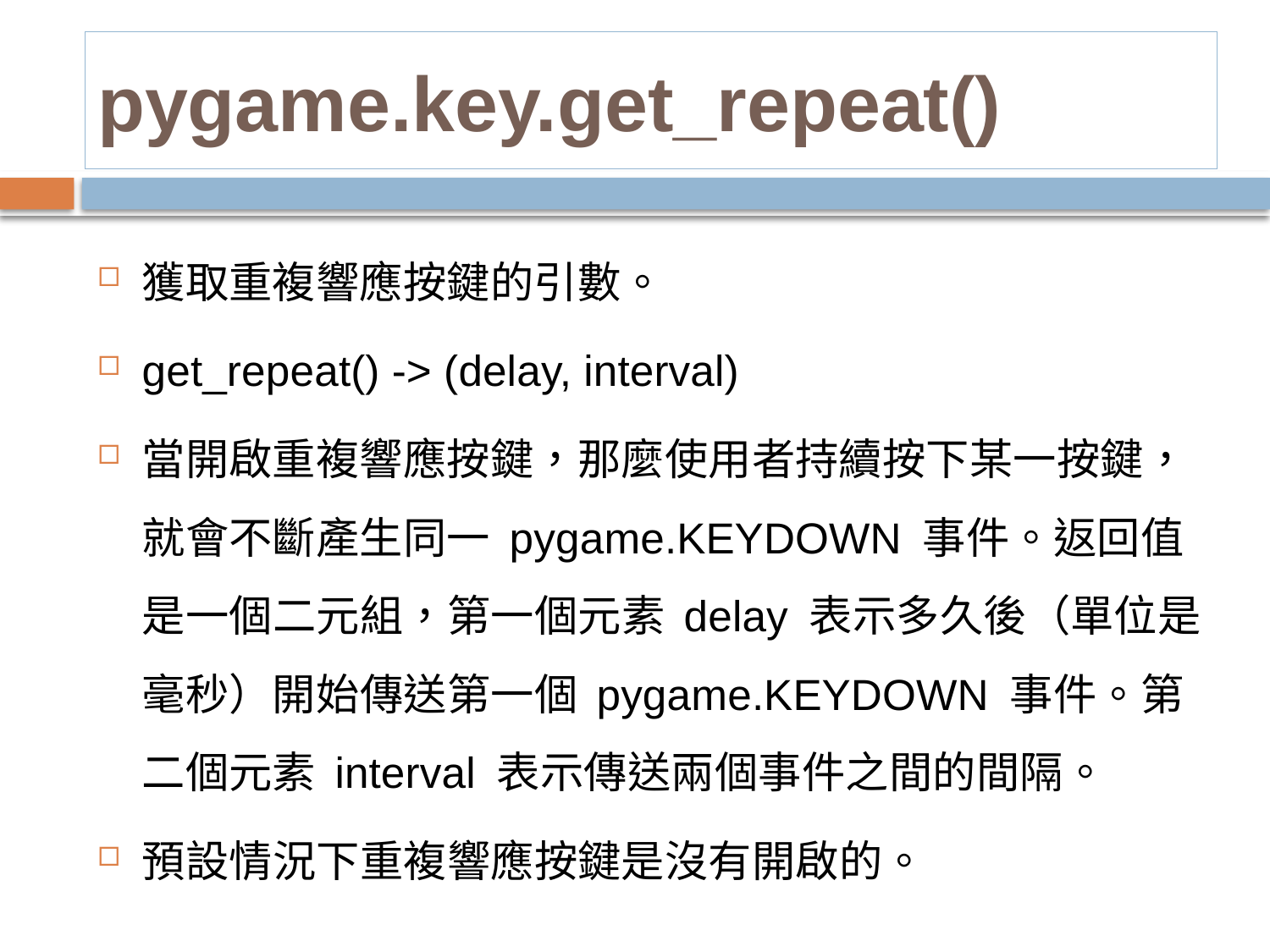

# pygame.key.get_repeat()
獲取重複響應按鍵的引數。
get_repeat() -> (delay, interval)
當開啟重複響應按鍵，那麼使用者持續按下某一按鍵，就會不斷產生同一 pygame.KEYDOWN 事件。返回值是一個二元組，第一個元素 delay 表示多久後（單位是毫秒）開始傳送第一個 pygame.KEYDOWN 事件。第二個元素 interval 表示傳送兩個事件之間的間隔。
預設情況下重複響應按鍵是沒有開啟的。